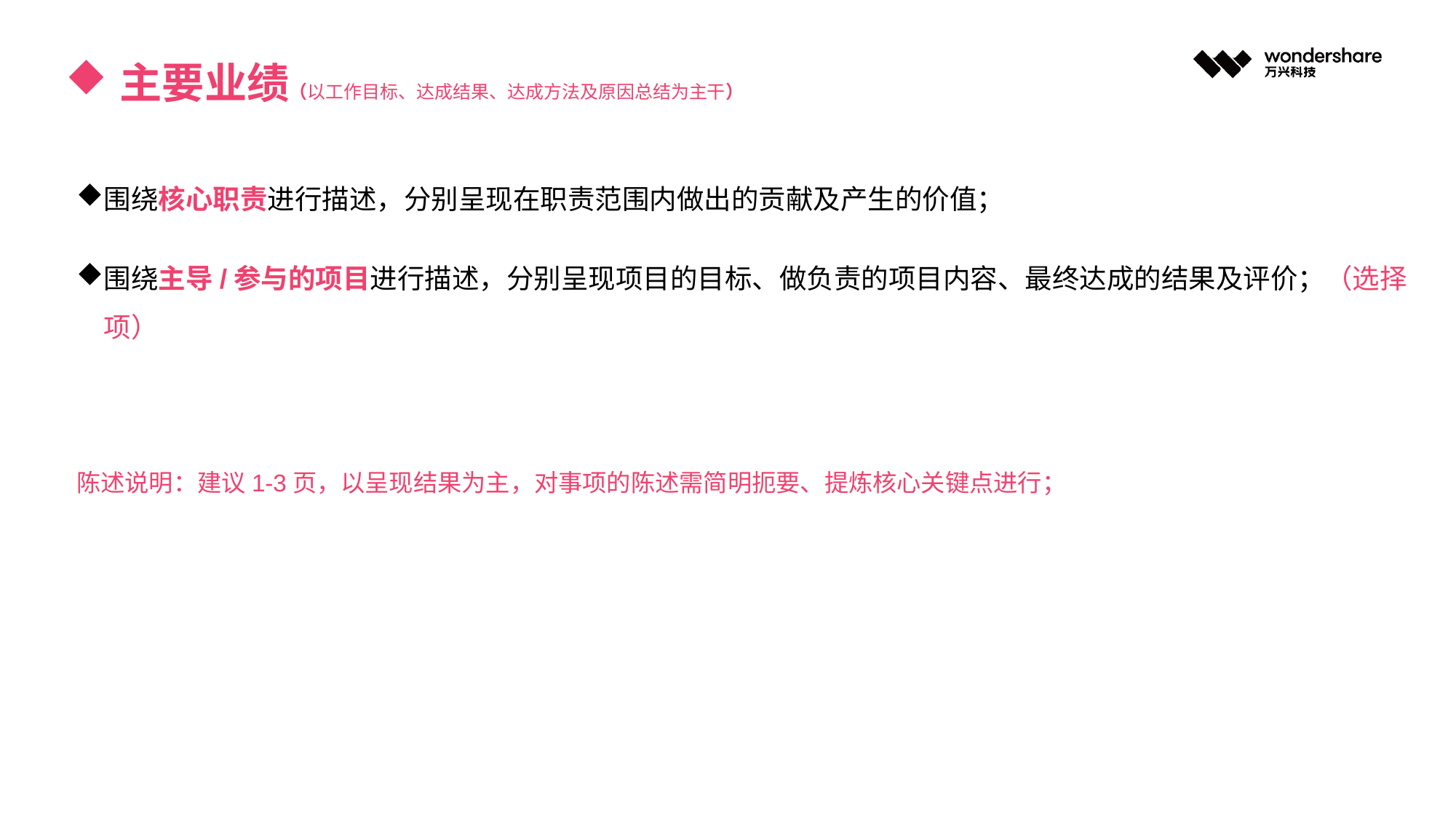

主要业绩（以工作目标、达成结果、达成方法及原因总结为主干）
围绕核心职责进行描述，分别呈现在职责范围内做出的贡献及产生的价值；
围绕主导/参与的项目进行描述，分别呈现项目的目标、做负责的项目内容、最终达成的结果及评价；（选择项）

陈述说明：建议1-3页，以呈现结果为主，对事项的陈述需简明扼要、提炼核心关键点进行；